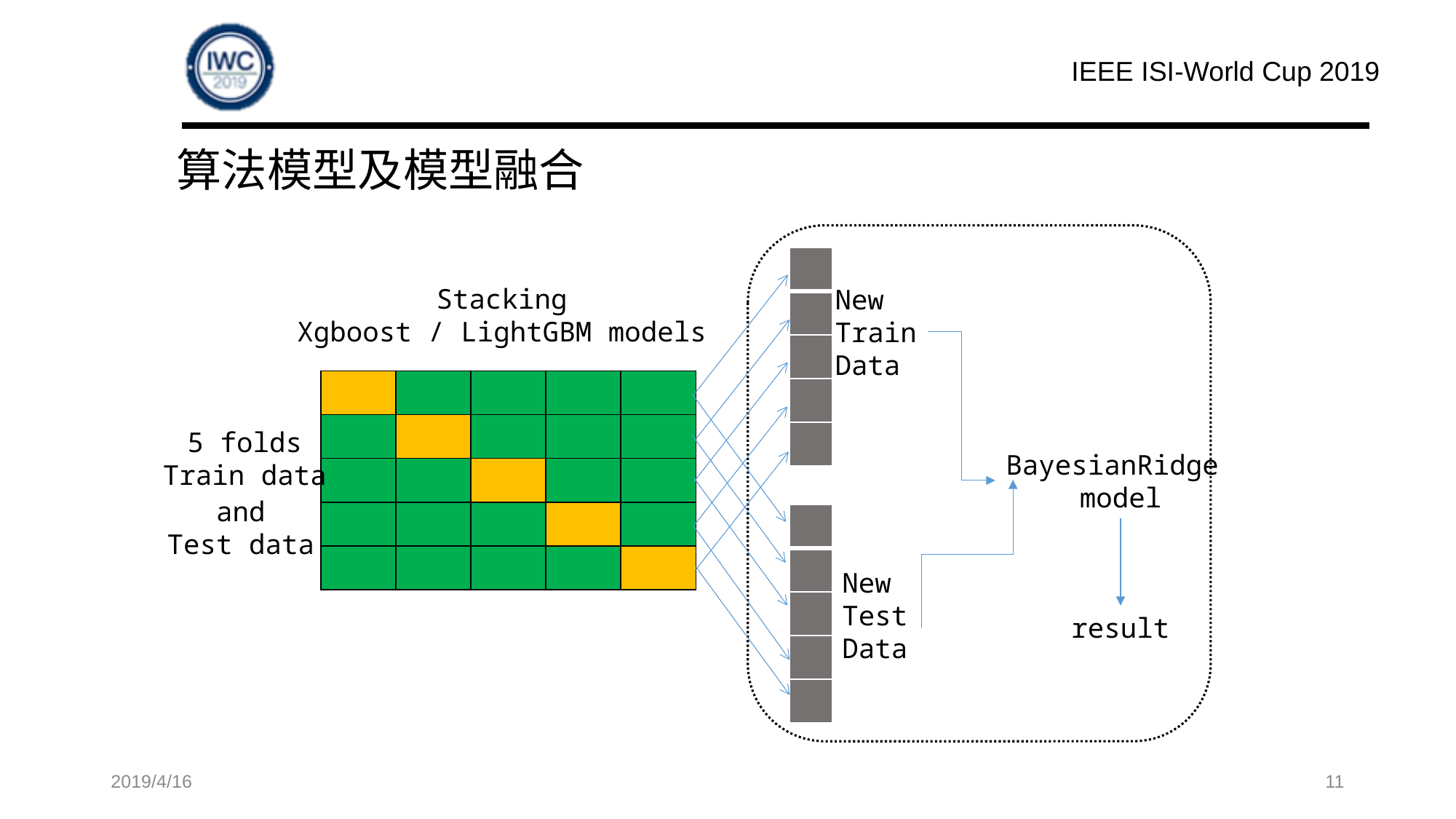

# 算法模型及模型融合

|  |
| --- |
|  |
|  |
|  |
|  |
Stacking
Xgboost / LightGBM models
New
Train
Data
|  |  |  |  |  |
| --- | --- | --- | --- | --- |
|  |  |  |  |  |
|  |  |  |  |  |
|  |  |  |  |  |
|  |  |  |  |  |
5 folds
Train data
BayesianRidge
model
and
Test data
|  |
| --- |
|  |
|  |
|  |
|  |
New
Test
Data
result
2019/4/16
11